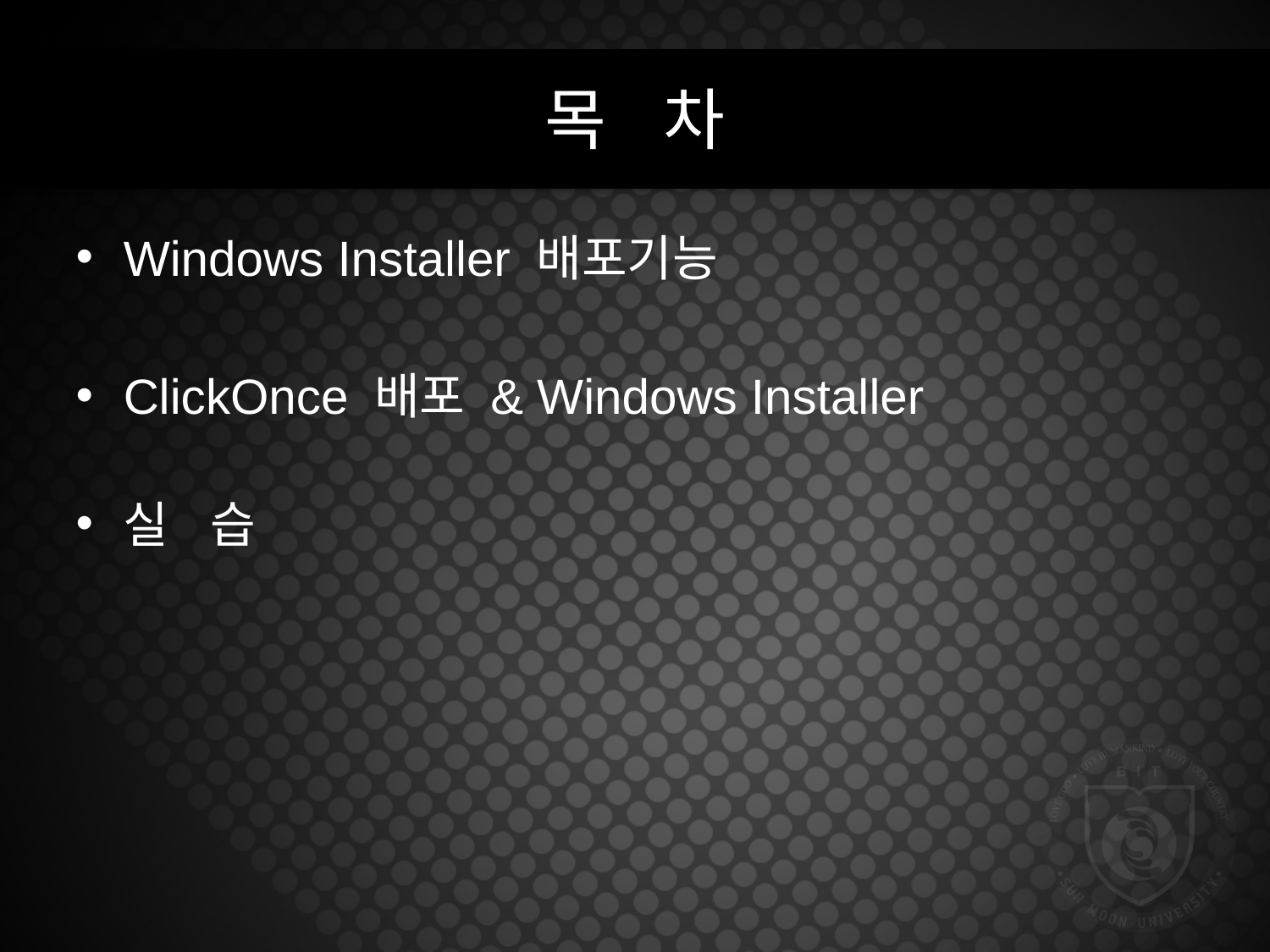

# 목   차
Windows Installer 배포기능

ClickOnce 배포 & Windows Installer
실   습